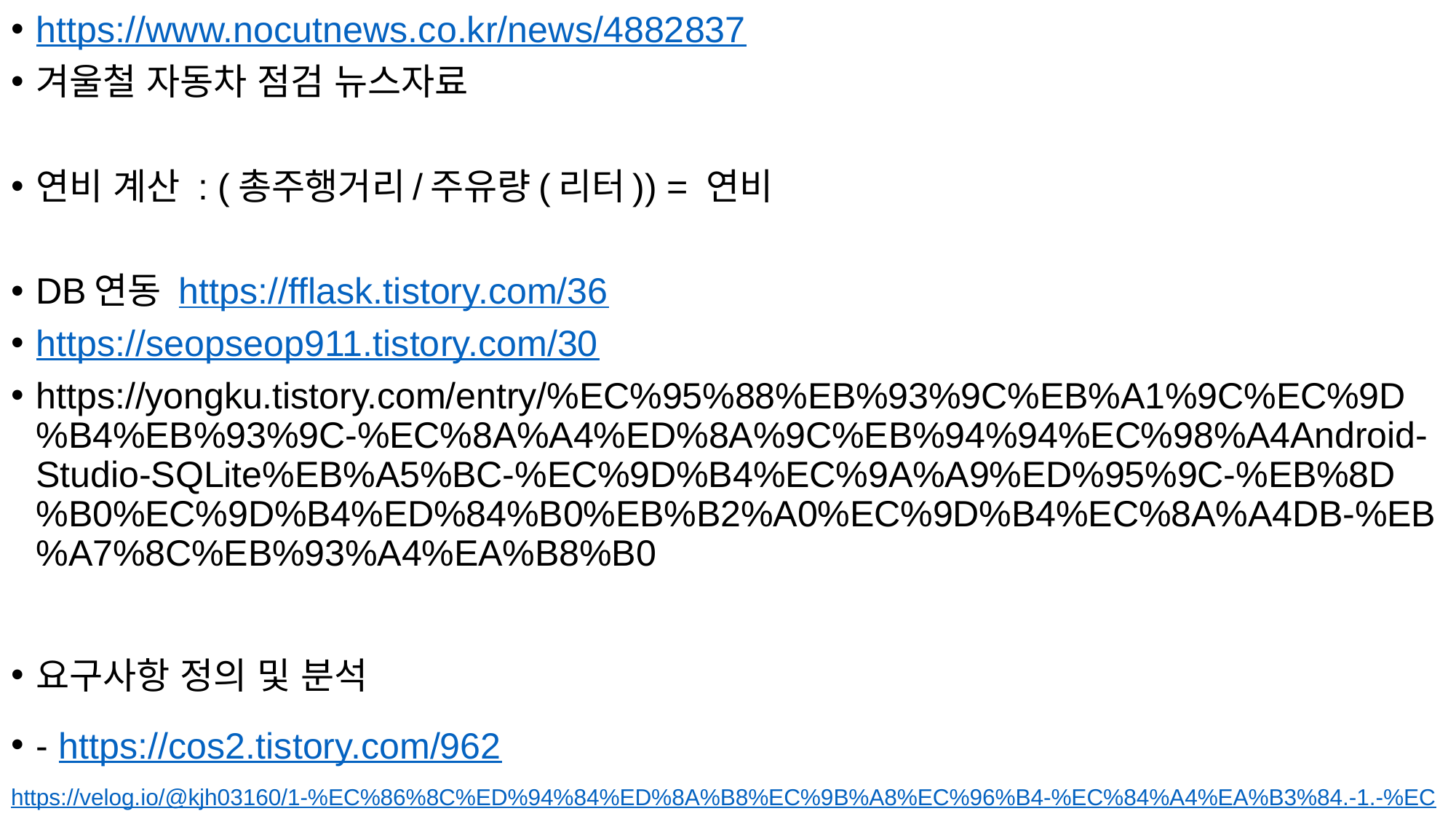

https://www.nocutnews.co.kr/news/4882837
겨울철 자동차 점검 뉴스자료

연비 계산 : (총주행거리/주유량(리터)) = 연비

DB연동 https://fflask.tistory.com/36
https://seopseop911.tistory.com/30
https://yongku.tistory.com/entry/%EC%95%88%EB%93%9C%EB%A1%9C%EC%9D%B4%EB%93%9C-%EC%8A%A4%ED%8A%9C%EB%94%94%EC%98%A4Android-Studio-SQLite%EB%A5%BC-%EC%9D%B4%EC%9A%A9%ED%95%9C-%EB%8D%B0%EC%9D%B4%ED%84%B0%EB%B2%A0%EC%9D%B4%EC%8A%A4DB-%EB%A7%8C%EB%93%A4%EA%B8%B0

요구사항 정의 및 분석
- https://cos2.tistory.com/962
https://velog.io/@kjh03160/1-%EC%86%8C%ED%94%84%ED%8A%B8%EC%9B%A8%EC%96%B4-%EC%84%A4%EA%B3%84.-1.-%EC%9A%94%EA%B